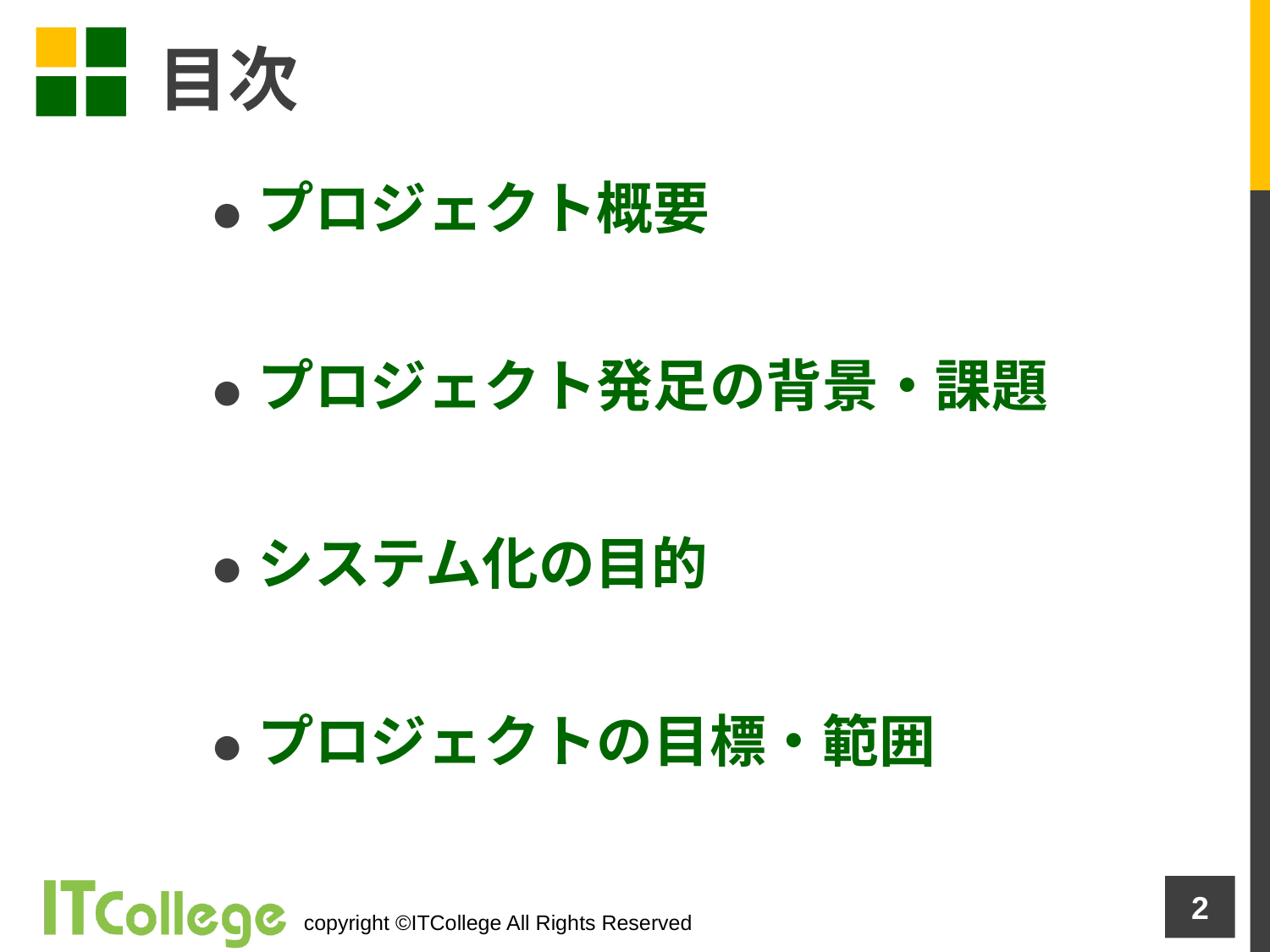

# 目次
プロジェクト概要

プロジェクト発足の背景・課題

システム化の目的

プロジェクトの目標・範囲
2